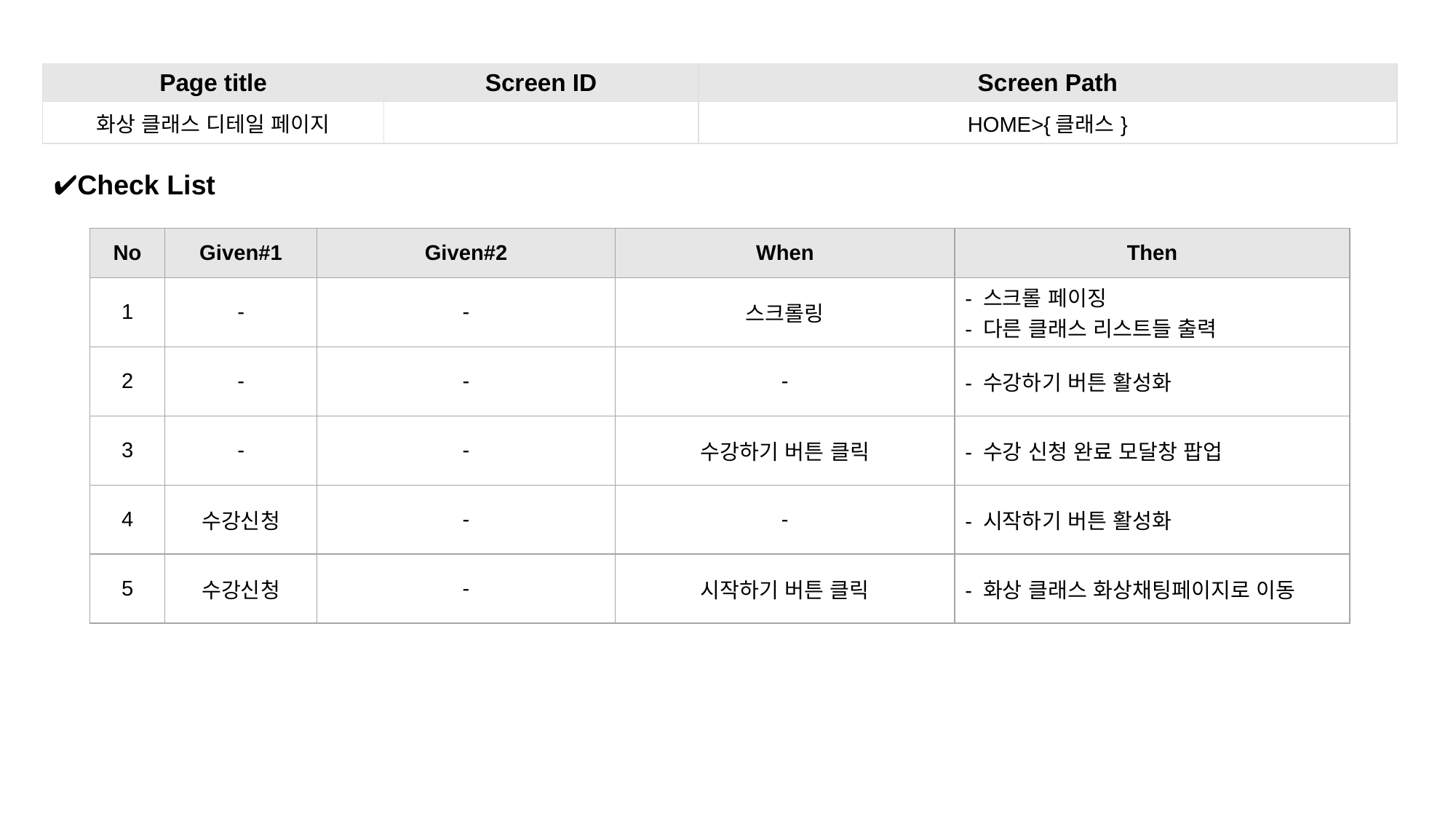

| Page title | Screen ID | Screen Path |
| --- | --- | --- |
| 화상 클래스 디테일 페이지 |  | HOME>{클래스} |
✔Check List

| No | Given#1 | Given#2 | When | Then |
| --- | --- | --- | --- | --- |
| 1 | - | - | 스크롤링 | - 스크롤 페이징 - 다른 클래스 리스트들 출력 |
| 2 | - | - | - | - 수강하기 버튼 활성화 |
| 3 | - | - | 수강하기 버튼 클릭 | - 수강 신청 완료 모달창 팝업 |
| 4 | 수강신청 | - | - | - 시작하기 버튼 활성화 |
| 5 | 수강신청 | - | 시작하기 버튼 클릭 | - 화상 클래스 화상채팅페이지로 이동 |